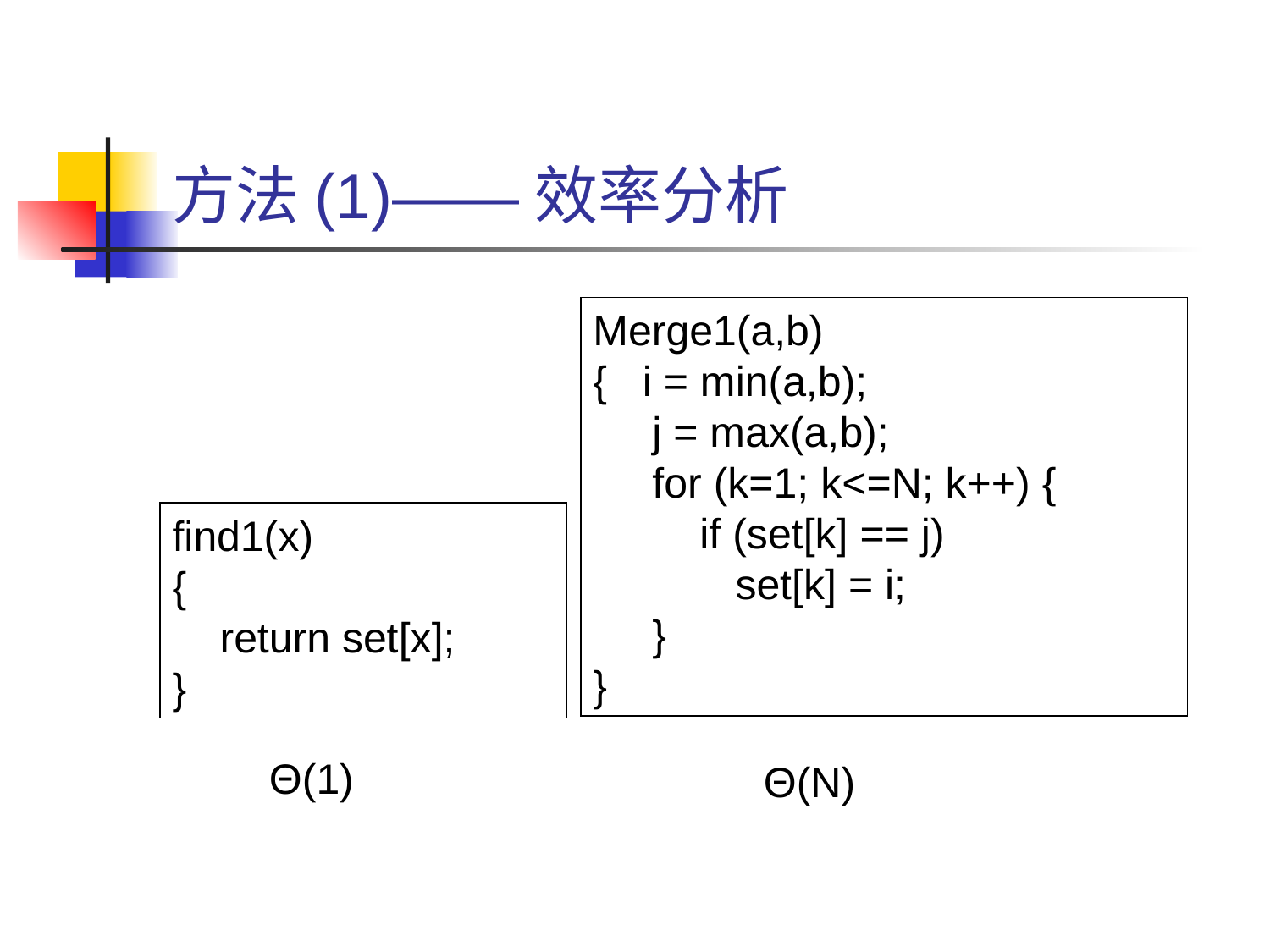

# 方法(1)——效率分析
Merge1(a,b)
{   i = min(a,b);
     j = max(a,b);
     for (k=1; k<=N; k++) {
         if (set[k] == j)
            set[k] = i;
     }
}
find1(x)
{
    return set[x];
}
Θ(1)
Θ(N)